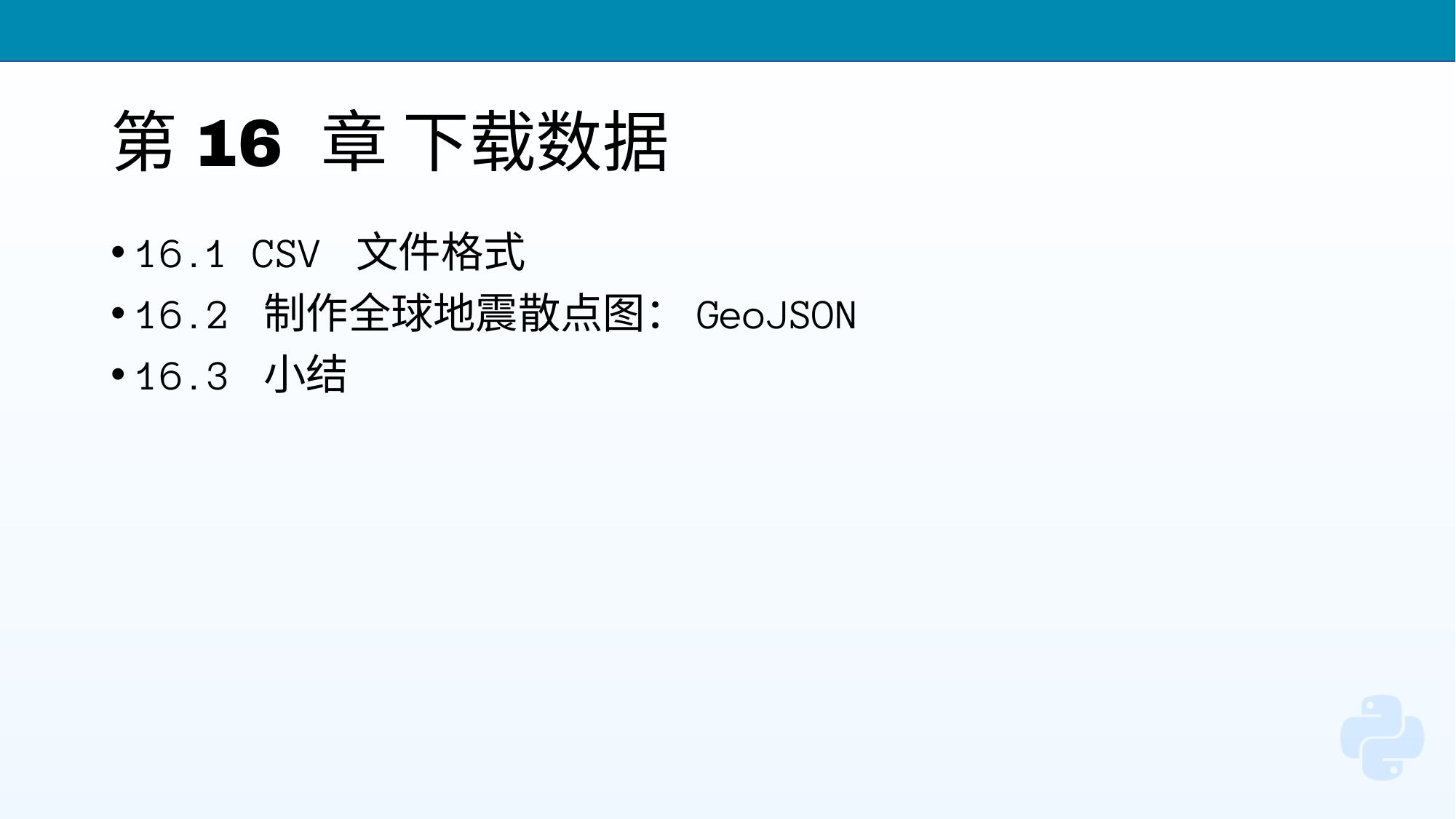

# 第16 章 下载数据
16.1 CSV 文件格式
16.2 制作全球地震散点图：GeoJSON
16.3 小结